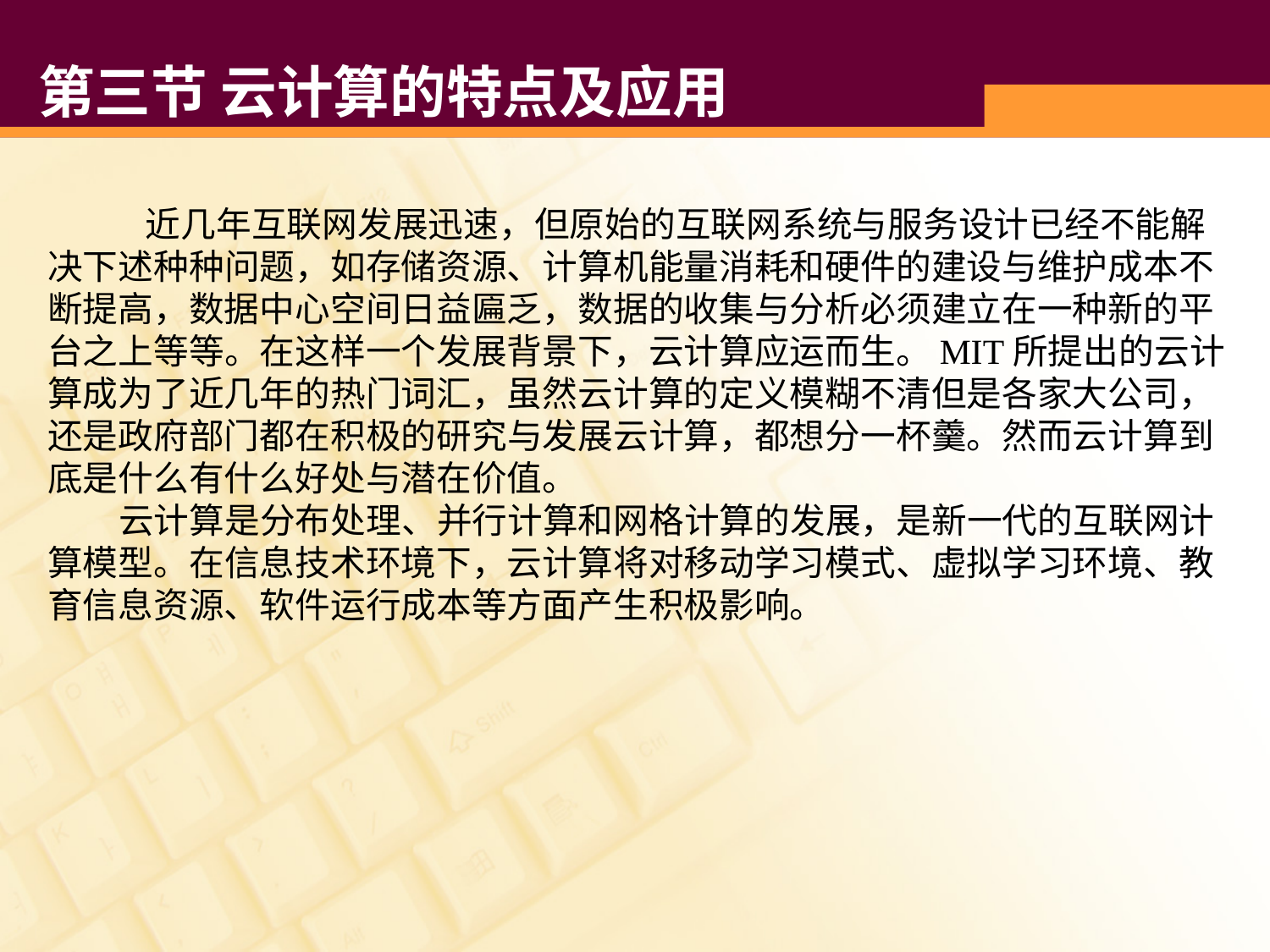

# 第三节 云计算的特点及应用

         近几年互联网发展迅速，但原始的互联网系统与服务设计已经不能解决下述种种问题，如存储资源、计算机能量消耗和硬件的建设与维护成本不断提高，数据中心空间日益匾乏，数据的收集与分析必须建立在一种新的平台之上等等。在这样一个发展背景下，云计算应运而生。MIT所提出的云计算成为了近几年的热门词汇，虽然云计算的定义模糊不清但是各家大公司，还是政府部门都在积极的研究与发展云计算，都想分一杯羹。然而云计算到底是什么有什么好处与潜在价值。
        云计算是分布处理、并行计算和网格计算的发展，是新一代的互联网计算模型。在信息技术环境下，云计算将对移动学习模式、虚拟学习环境、教育信息资源、软件运行成本等方面产生积极影响。